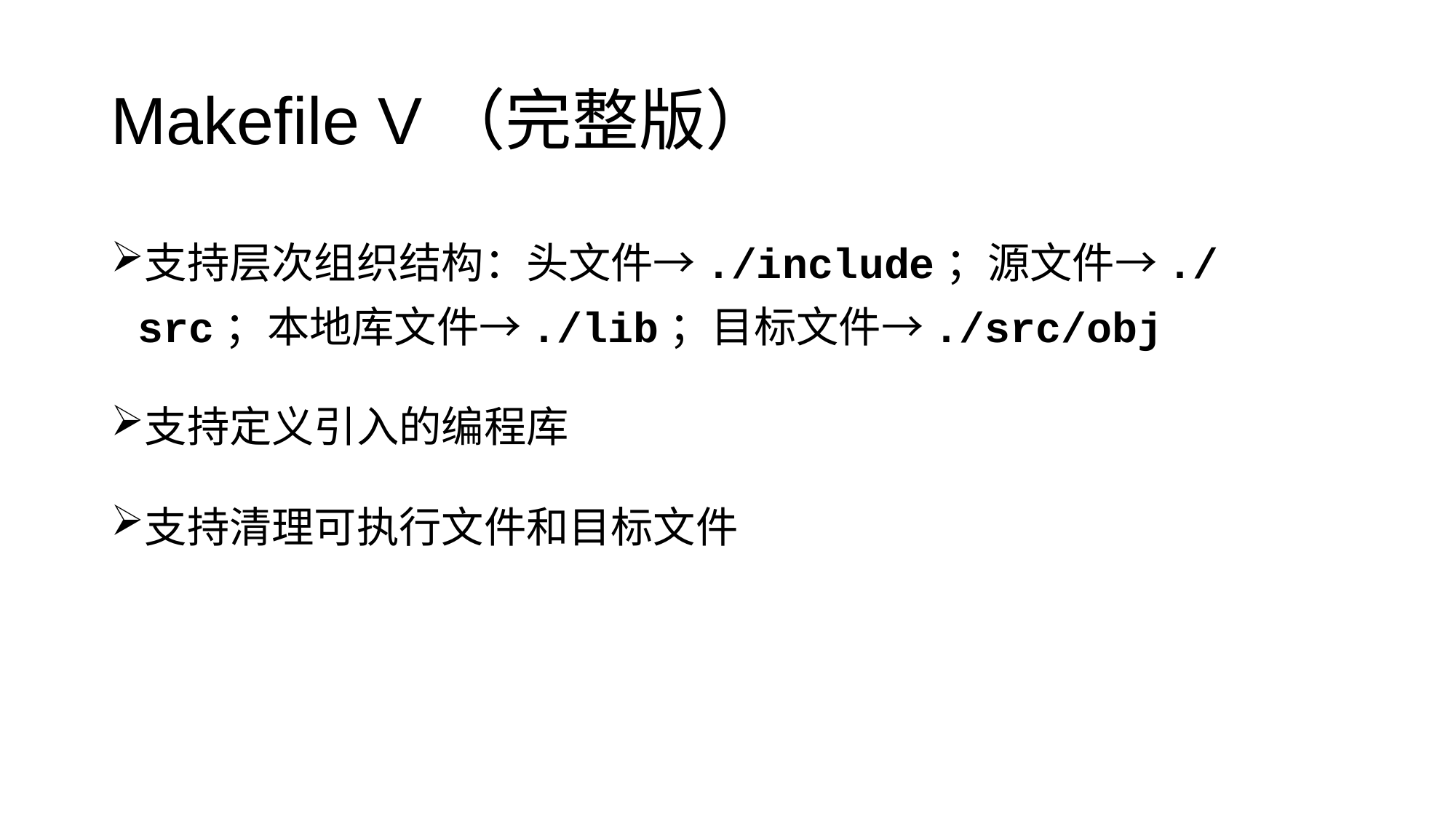

# Makefile V（完整版）
支持层次组织结构：头文件→./include；源文件→./src；本地库文件→./lib；目标文件→./src/obj
支持定义引入的编程库
支持清理可执行文件和目标文件